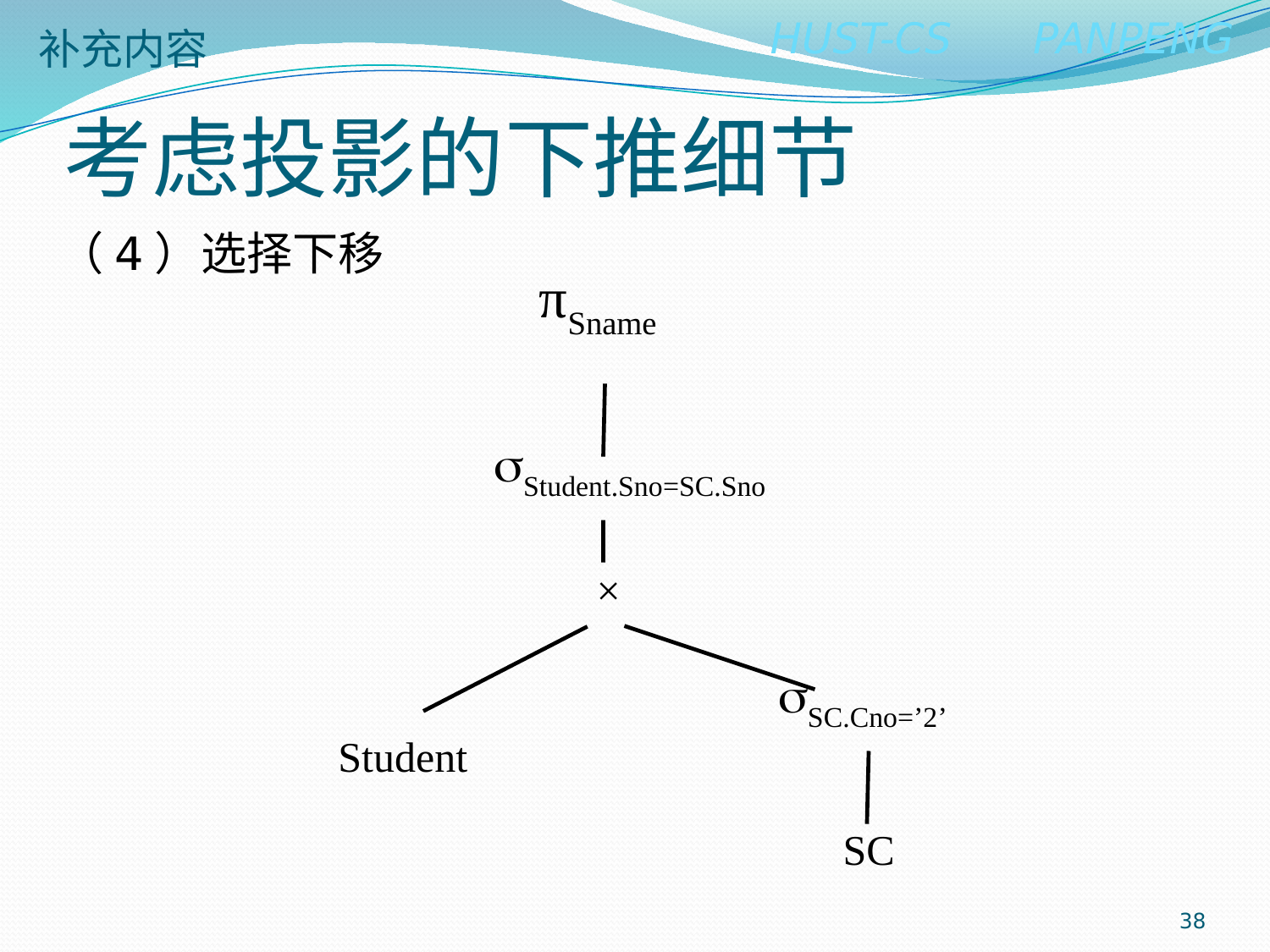

补充内容
# 考虑投影的下推细节
（4）选择下移
πSname

σStudent.Sno=SC.Sno

×

σSC.Cno=’2’
Student

SC
38